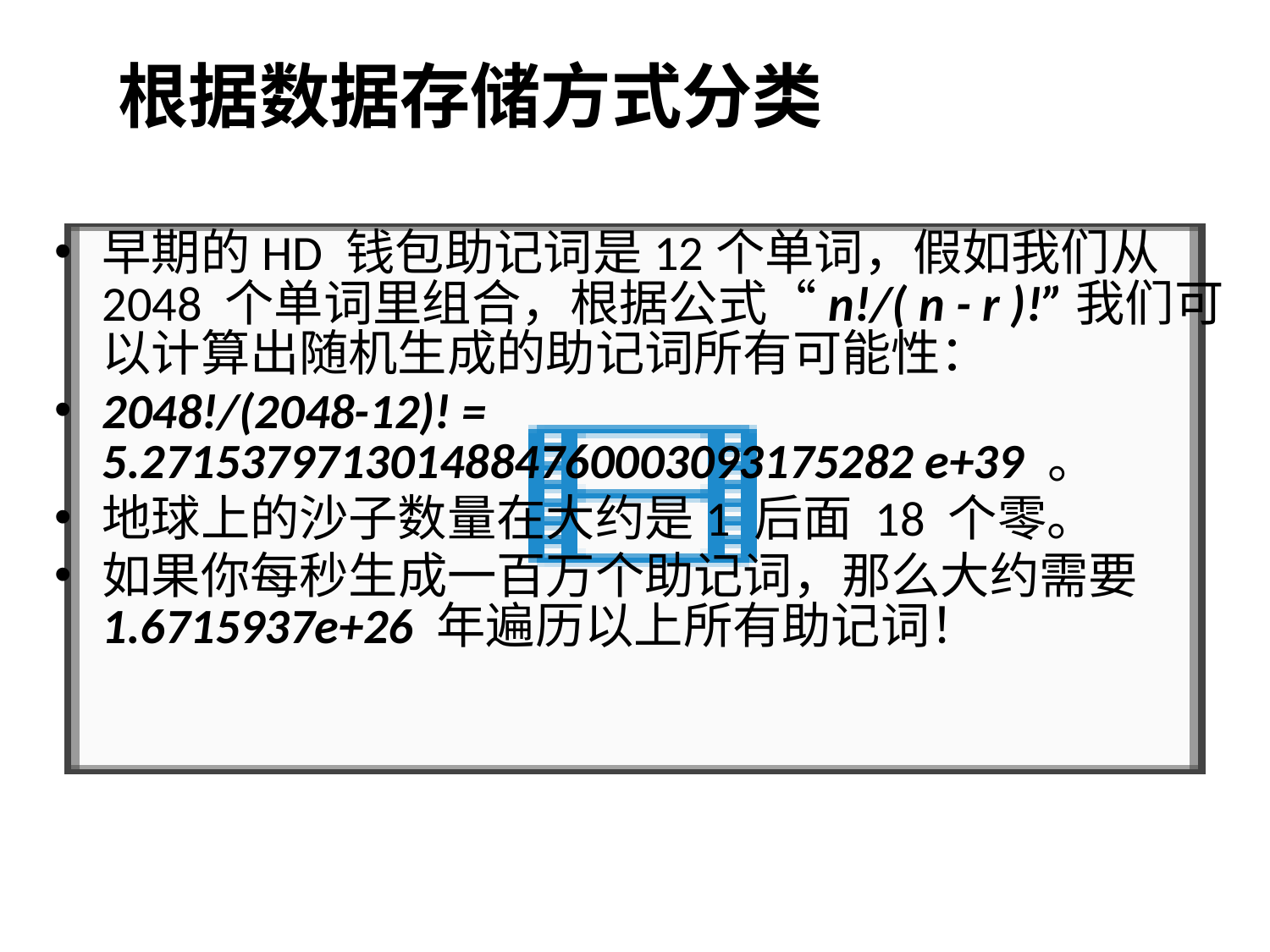

# 根据数据存储方式分类
早期的HD 钱包助记词是12个单词，假如我们从2048 个单词里组合，根据公式“n!/( n - r )!”我们可以计算出随机生成的助记词所有可能性：
2048!/(2048-12)! = 5.2715379713014884760003093175282 e+39 。
地球上的沙子数量在大约是1 后面 18 个零。
如果你每秒生成一百万个助记词，那么大约需要 1.6715937e+26 年遍历以上所有助记词！